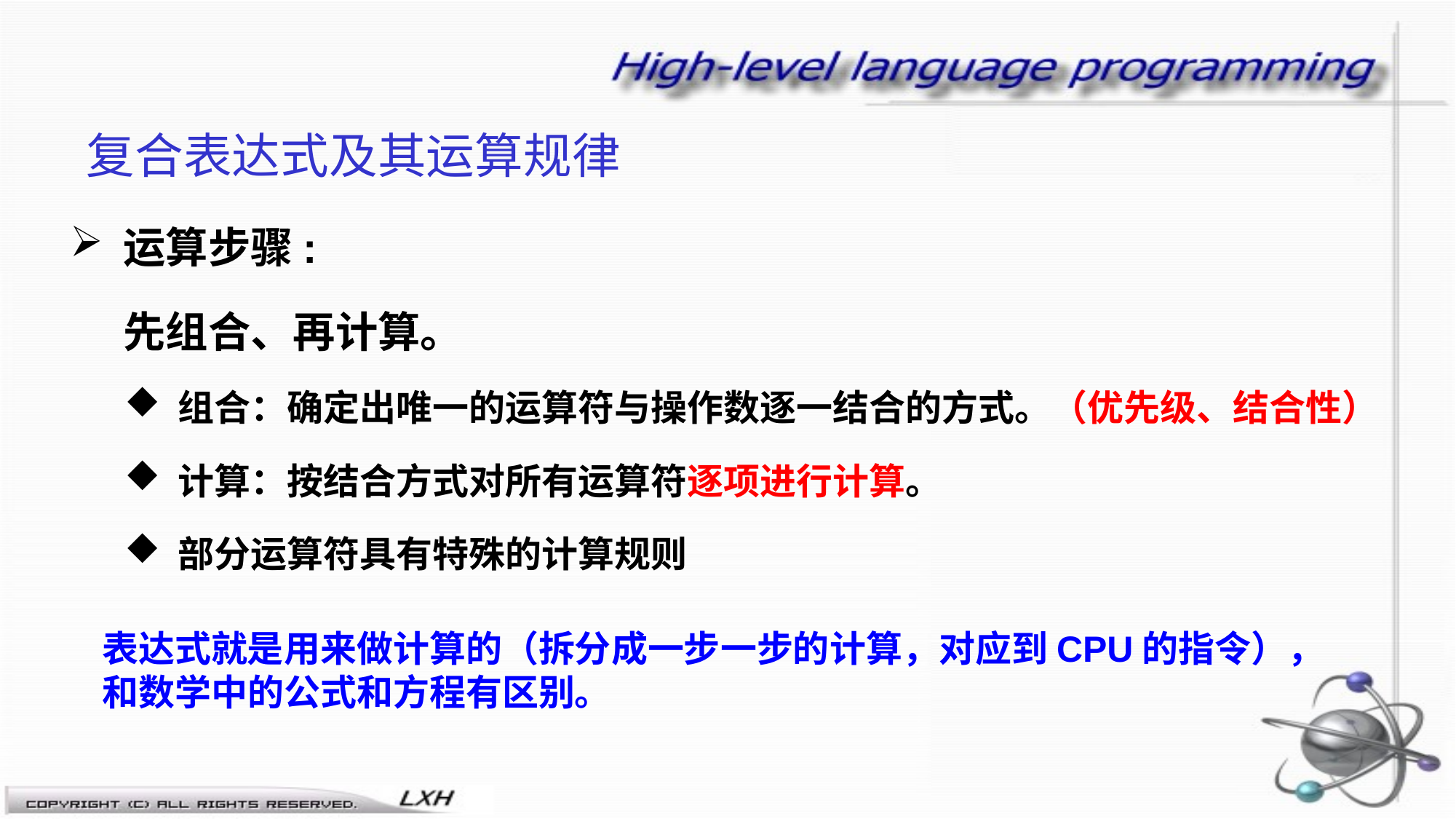

# 复合表达式及其运算规律
运算步骤:
	先组合、再计算。
组合：确定出唯一的运算符与操作数逐一结合的方式。（优先级、结合性）
计算：按结合方式对所有运算符逐项进行计算。
部分运算符具有特殊的计算规则
表达式就是用来做计算的（拆分成一步一步的计算，对应到CPU的指令），
和数学中的公式和方程有区别。